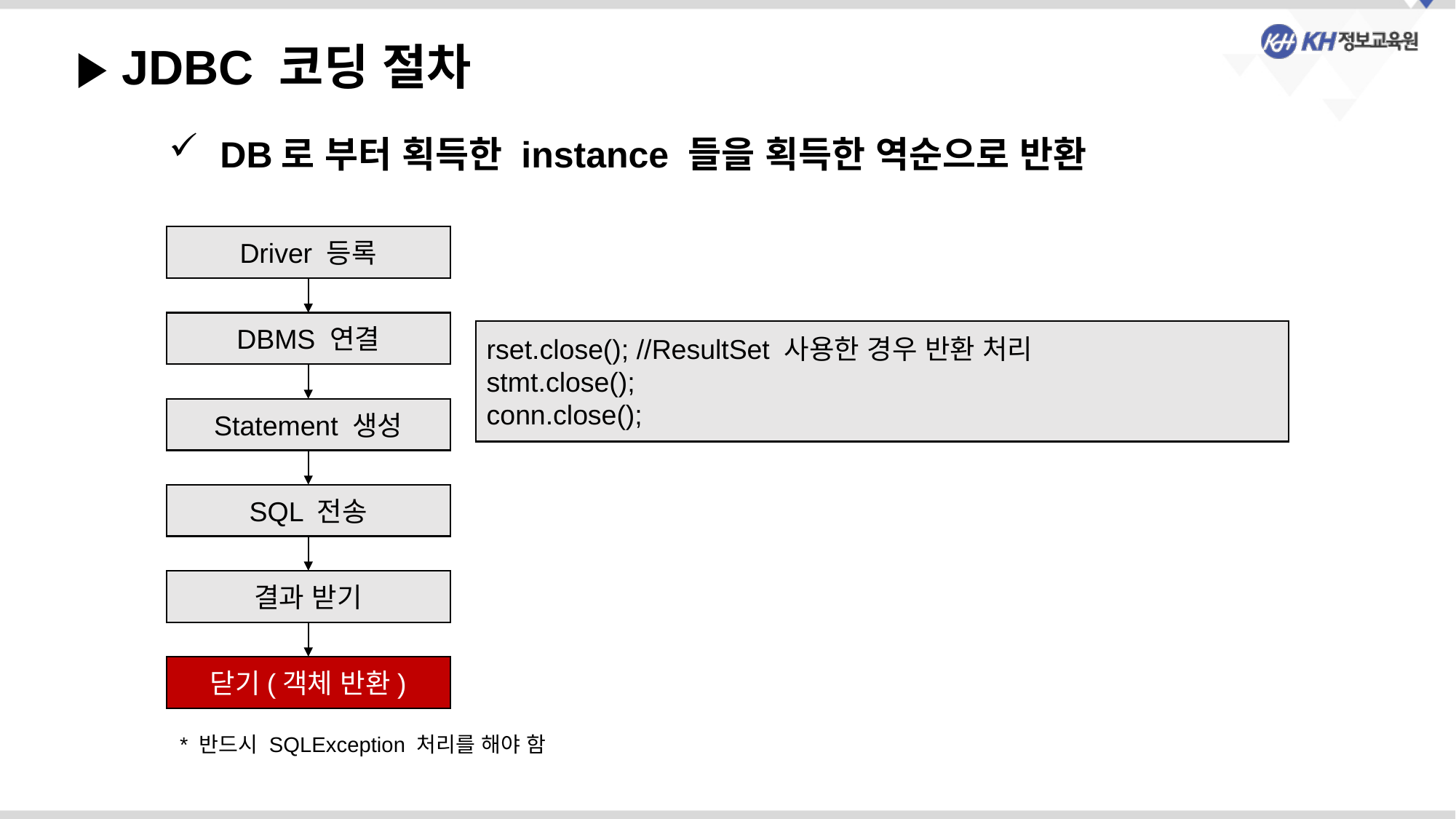

▶ JDBC 코딩 절차
 DB로 부터 획득한 instance 들을 획득한 역순으로 반환
Driver 등록
DBMS 연결
rset.close(); //ResultSet 사용한 경우 반환 처리
stmt.close();
conn.close();
Statement 생성
SQL 전송
결과 받기
닫기(객체 반환)
* 반드시 SQLException 처리를 해야 함